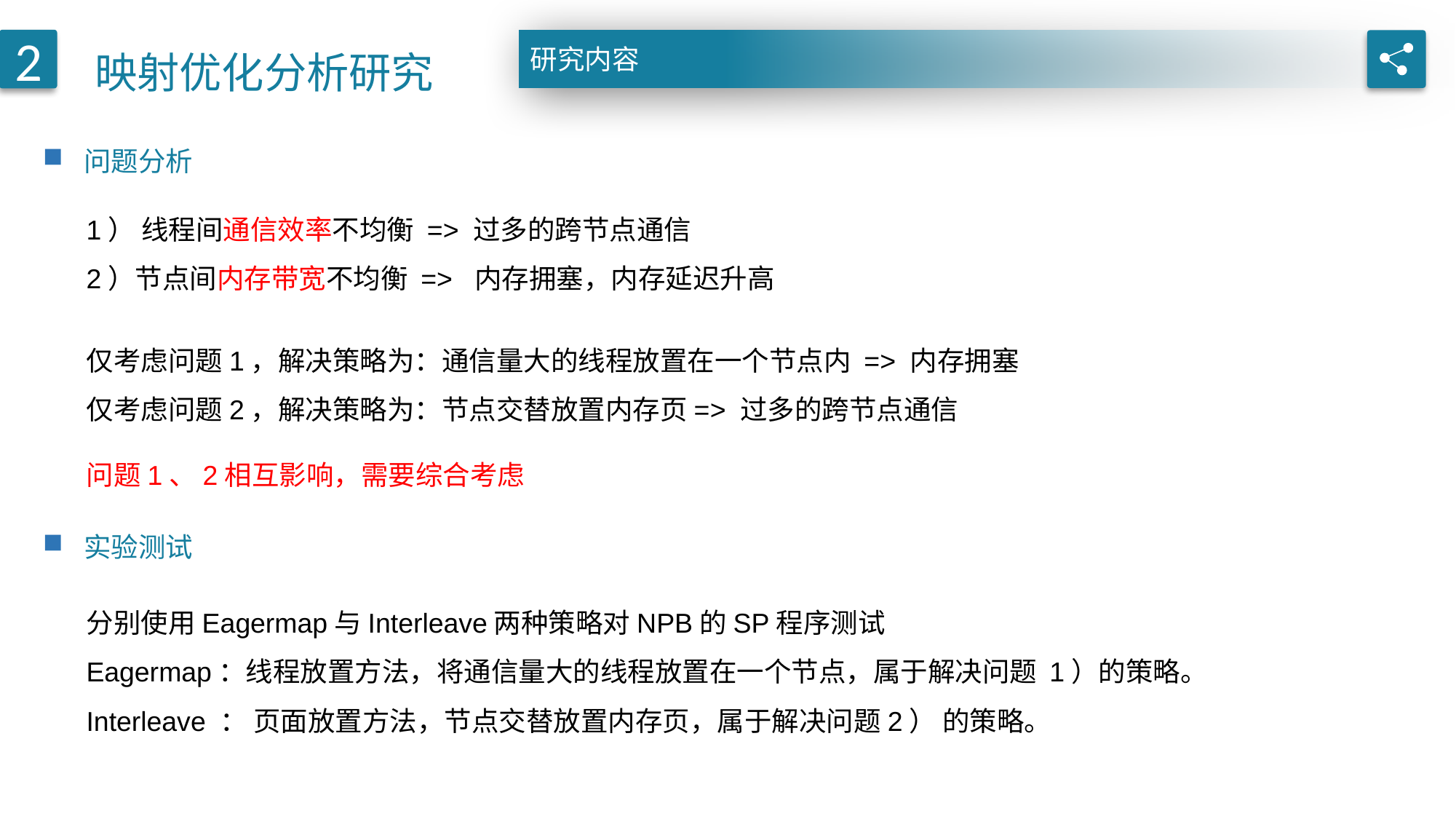

映射优化分析研究
2

研究内容

问题分析

实验测试
1） 线程间通信效率不均衡 => 过多的跨节点通信
2）节点间内存带宽不均衡 =>  内存拥塞，内存延迟升高

仅考虑问题1，解决策略为：通信量大的线程放置在一个节点内 => 内存拥塞
仅考虑问题2，解决策略为：节点交替放置内存页=> 过多的跨节点通信

问题1、2相互影响，需要综合考虑

分别使用Eagermap与Interleave两种策略对NPB的SP程序测试
Eagermap：线程放置方法，将通信量大的线程放置在一个节点，属于解决问题 1）的策略。
Interleave ： 页面放置方法，节点交替放置内存页，属于解决问题2） 的策略。